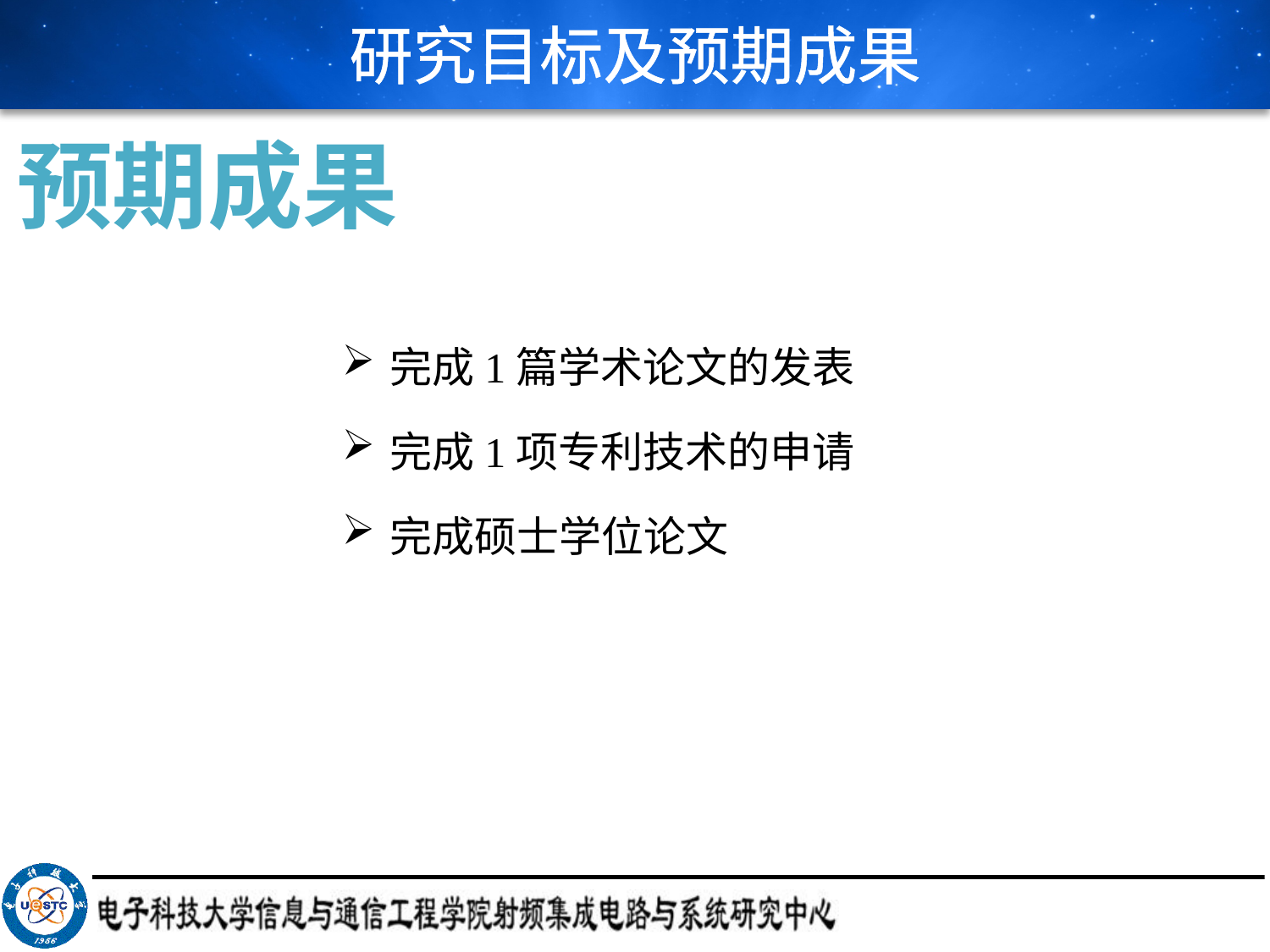

# 研究目标及预期成果
预期成果
完成1篇学术论文的发表
完成1项专利技术的申请
完成硕士学位论文